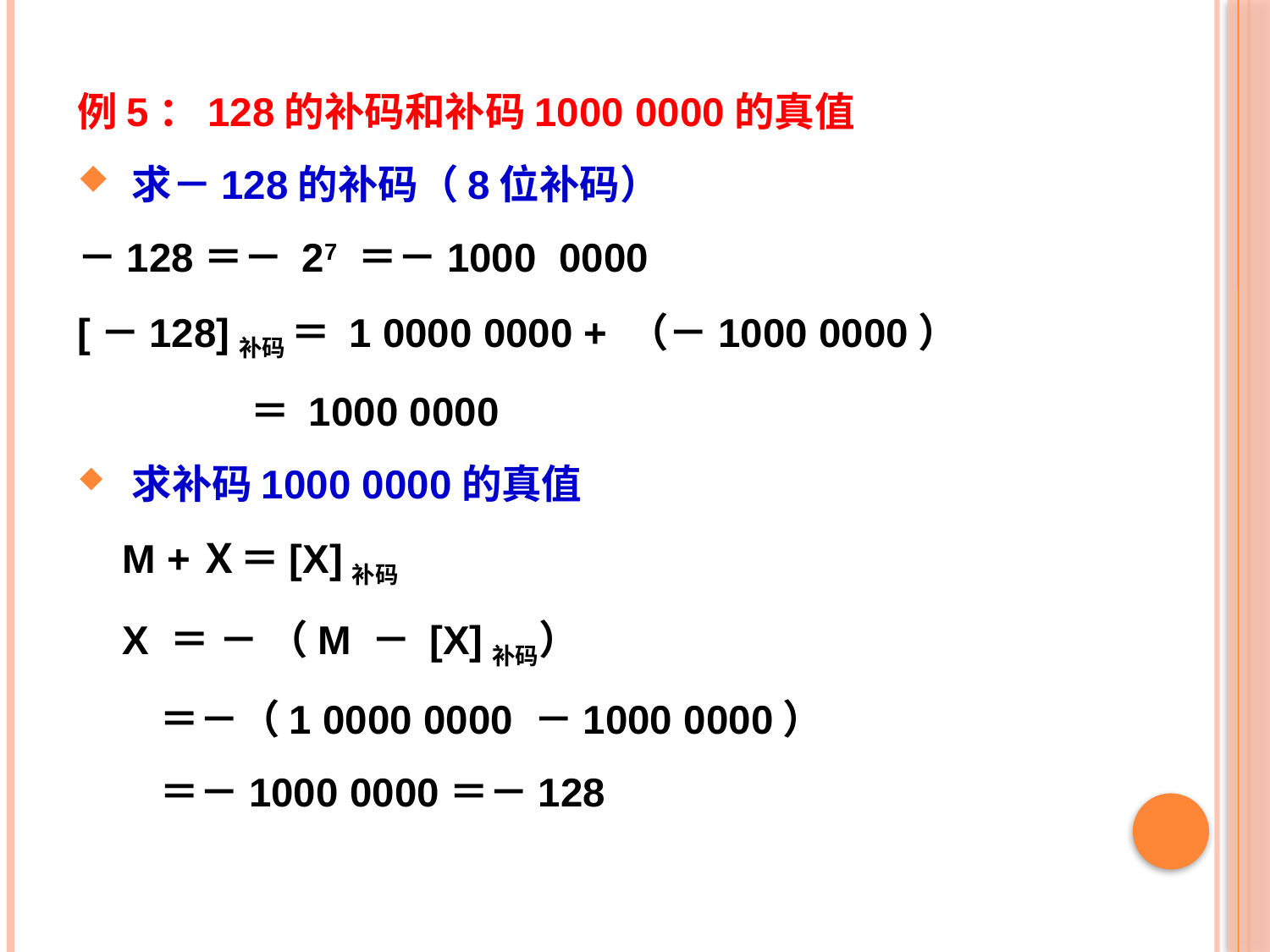

例5：128的补码和补码1000 0000的真值
 求－128的补码（8位补码）
－128＝－ 27 ＝－1000  0000
[－128]补码 ＝ 1 0000 0000 + （－1000 0000）
                  ＝ 1000 0000
 求补码1000 0000的真值
    M +Ｘ＝[X]补码
    X ＝ － （M － [X]补码）
        ＝－（1 0000 0000 －1000 0000）
        ＝－1000 0000＝－128